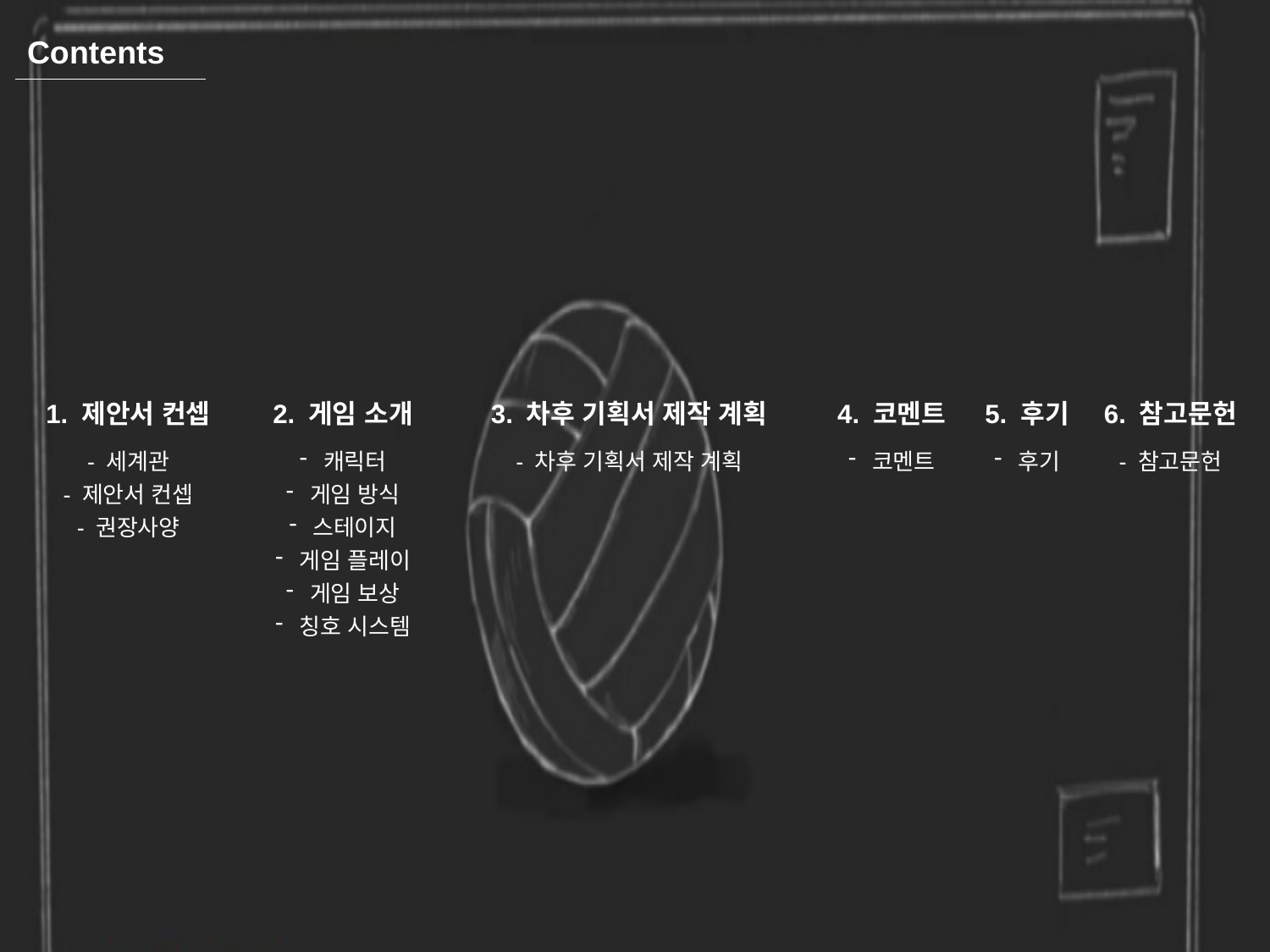

Contents
| 1. 제안서 컨셉 | 2. 게임 소개 | 3. 차후 기획서 제작 계획 | 4. 코멘트 | 5. 후기 | 6. 참고문헌 |
| --- | --- | --- | --- | --- | --- |
| - 세계관 - 제안서 컨셉 - 권장사양 | 캐릭터 게임 방식 스테이지 게임 플레이 게임 보상 칭호 시스템 | - 차후 기획서 제작 계획 | 코멘트 | 후기 | - 참고문헌 |